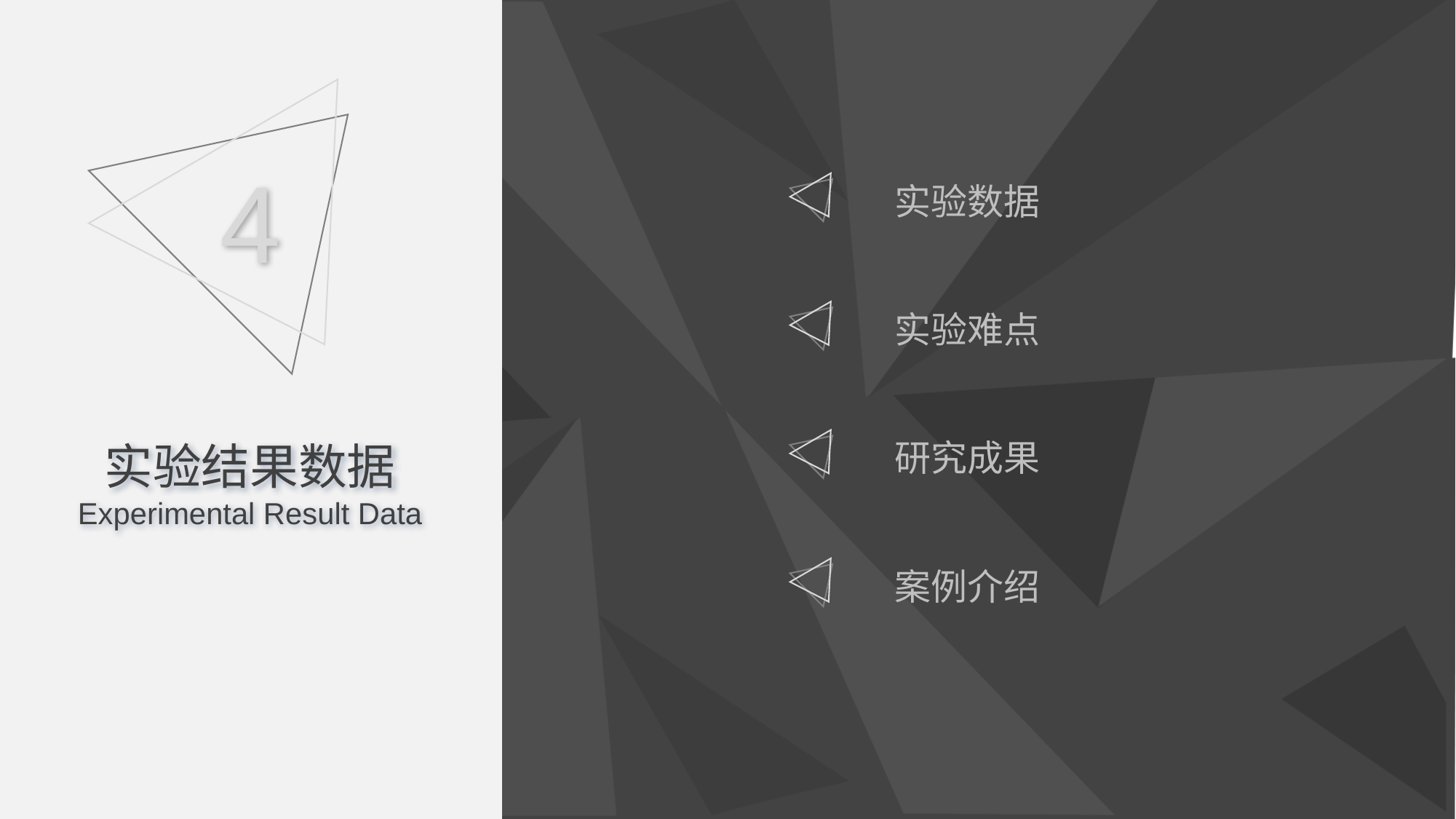

4

实验数据

实验难点

研究成果
实验结果数据
Experimental Result Data

案例介绍